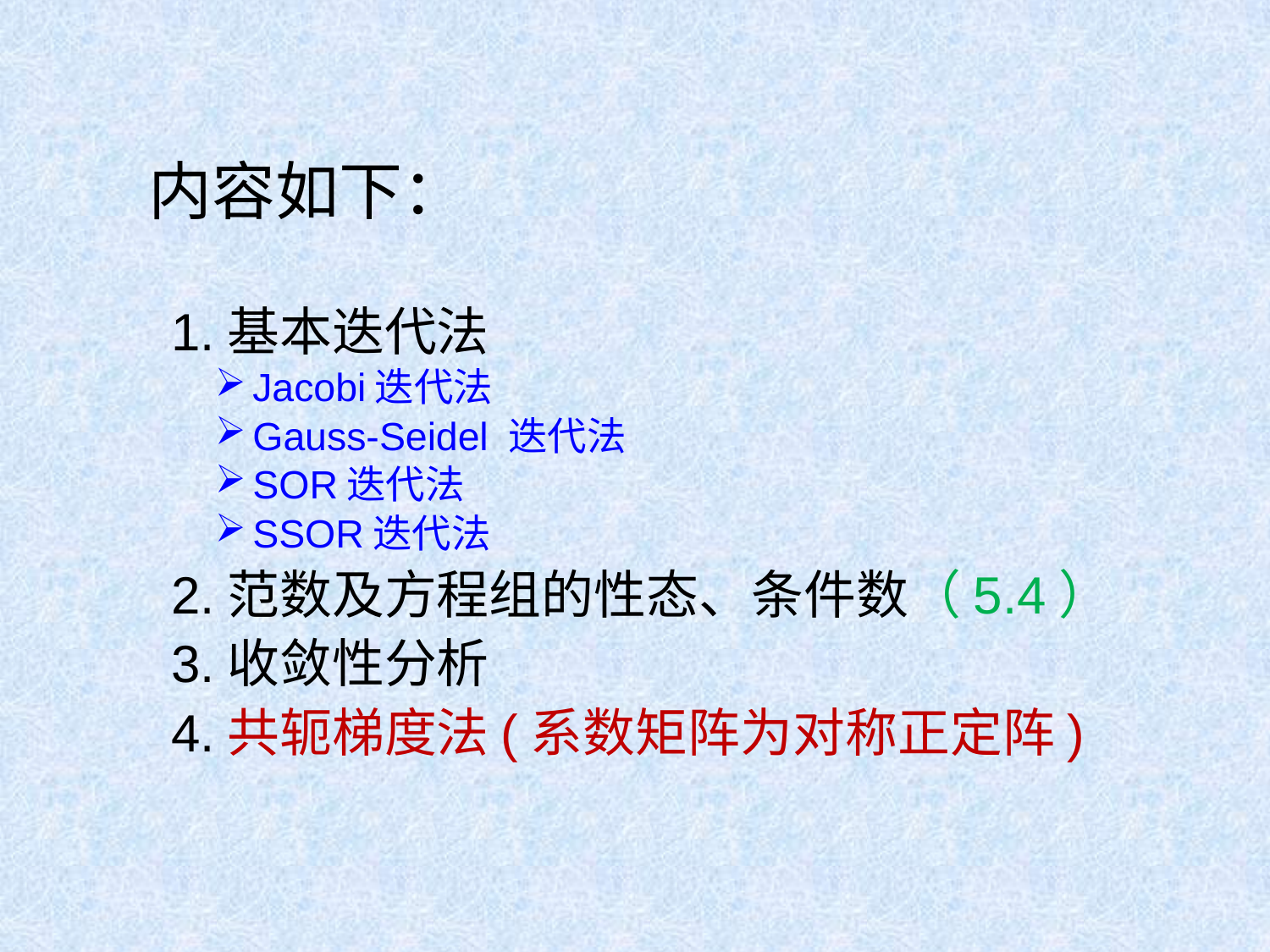

# 内容如下：
1.基本迭代法
Jacobi迭代法
Gauss-Seidel 迭代法
SOR迭代法
SSOR迭代法
2.范数及方程组的性态、条件数（5.4）
3.收敛性分析
4.共轭梯度法(系数矩阵为对称正定阵)